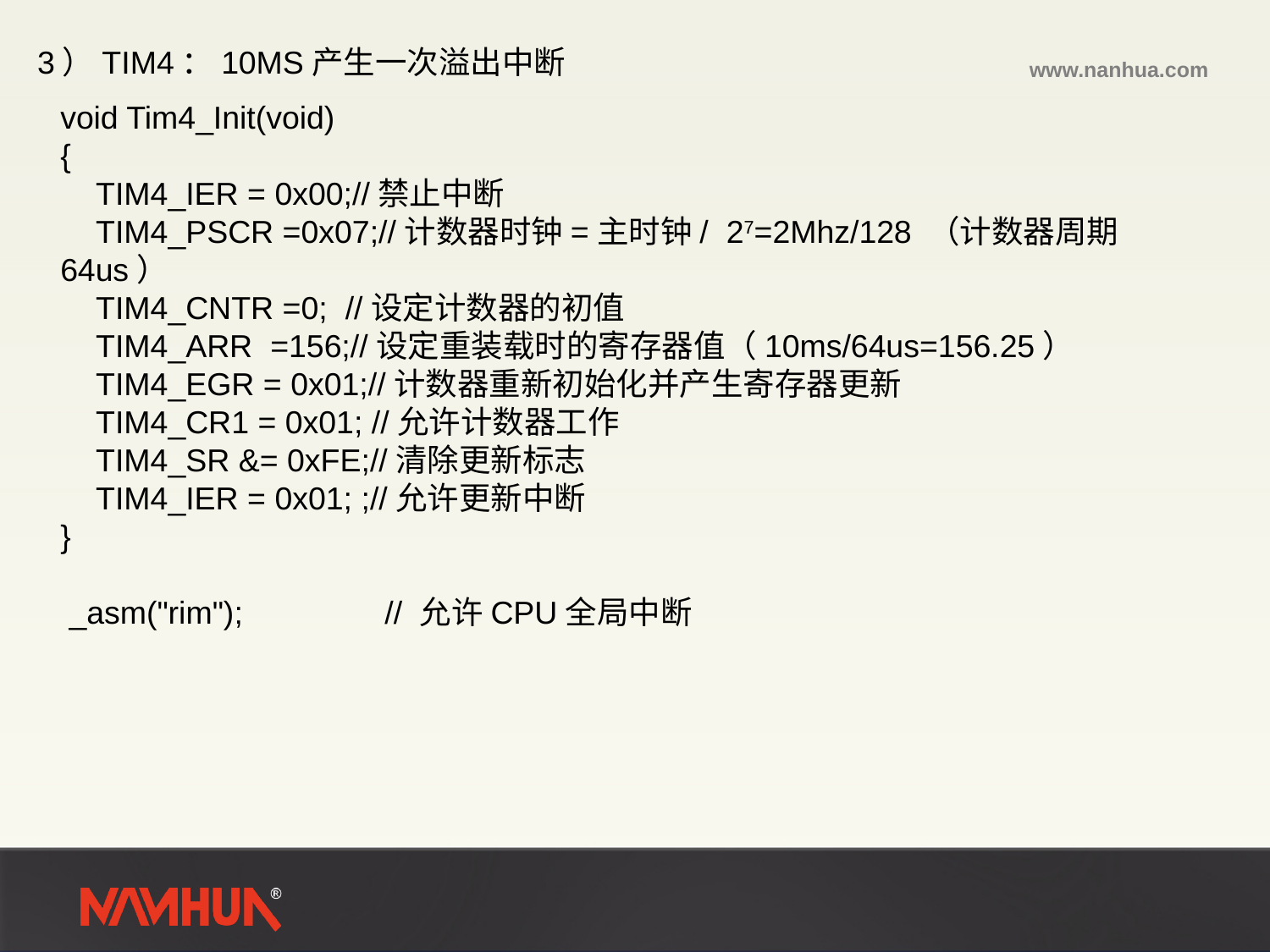

3）TIM4：10MS产生一次溢出中断
void Tim4_Init(void)
{
    TIM4_IER = 0x00;//禁止中断
    TIM4_PSCR =0x07;//计数器时钟=主时钟/  27=2Mhz/128 （计数器周期64us）
    TIM4_CNTR =0;  //设定计数器的初值
    TIM4_ARR  =156;//设定重装载时的寄存器值（10ms/64us=156.25）
    TIM4_EGR = 0x01;//计数器重新初始化并产生寄存器更新
    TIM4_CR1 = 0x01; //允许计数器工作
    TIM4_SR &= 0xFE;//清除更新标志
    TIM4_IER = 0x01; ;//允许更新中断
}

 _asm("rim");                // 允许CPU全局中断